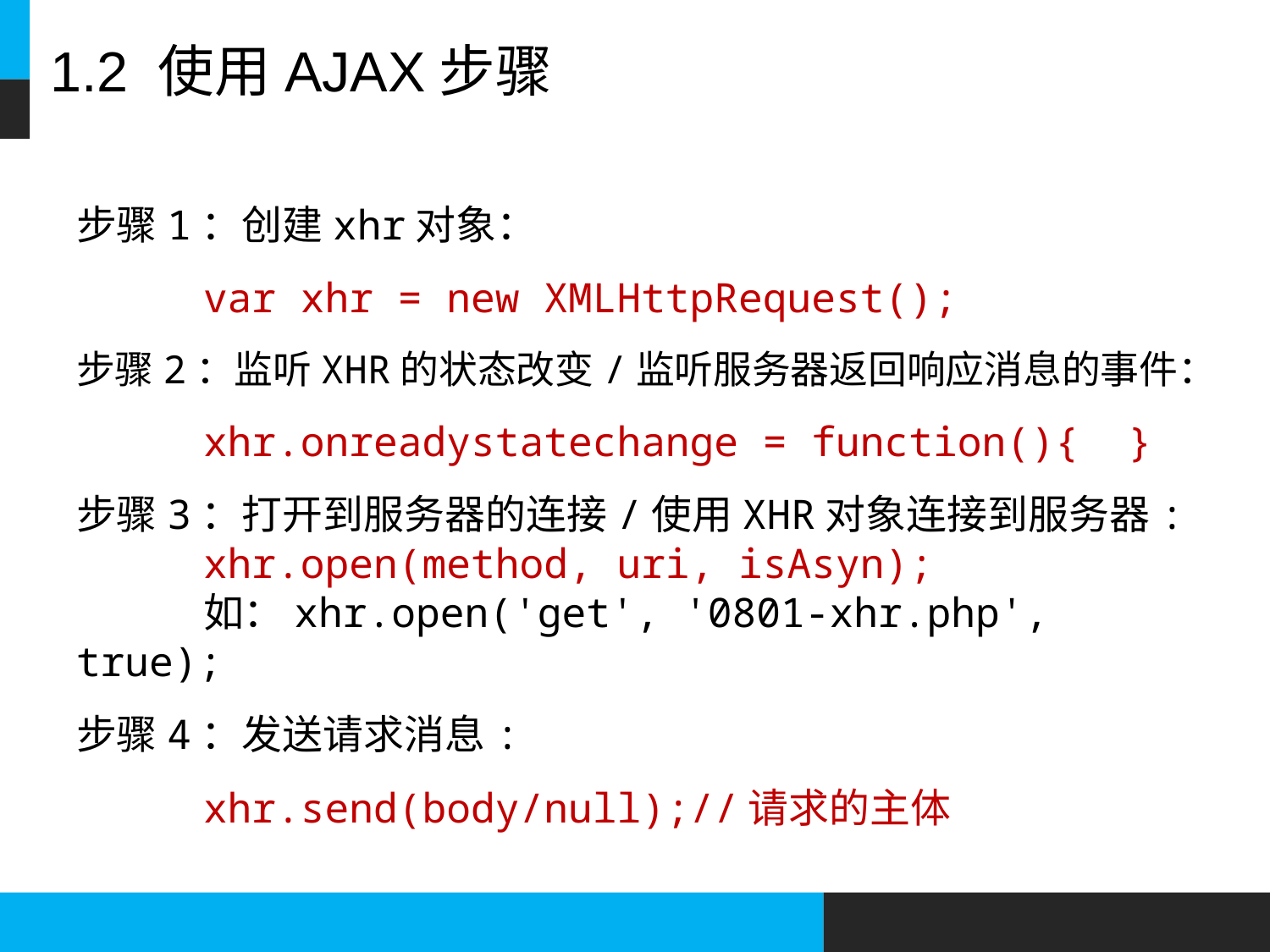

# 1.2 使用AJAX步骤
步骤1：创建xhr对象：
	var xhr = new XMLHttpRequest();
步骤2：监听XHR的状态改变/监听服务器返回响应消息的事件：
	xhr.onreadystatechange = function(){  }
步骤3：打开到服务器的连接/使用XHR对象连接到服务器:
	xhr.open(method, uri, isAsyn);
	如：xhr.open('get', '0801-xhr.php', true);
步骤4：发送请求消息:
	xhr.send(body/null);//请求的主体